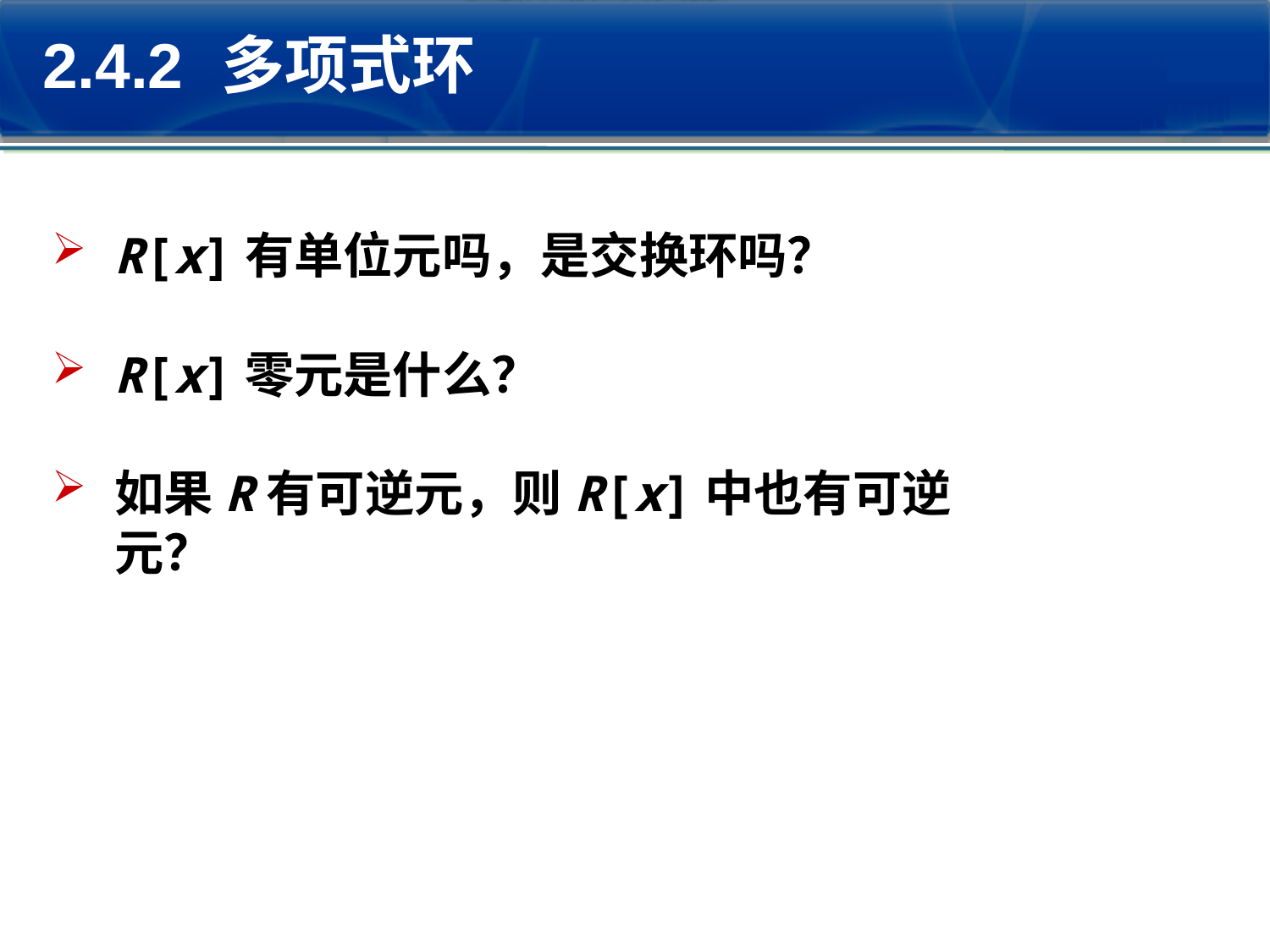

2.4.2 多项式环
R[x]有单位元吗，是交换环吗？
R[x]零元是什么？
如果R有可逆元，则R[x]中也有可逆元？